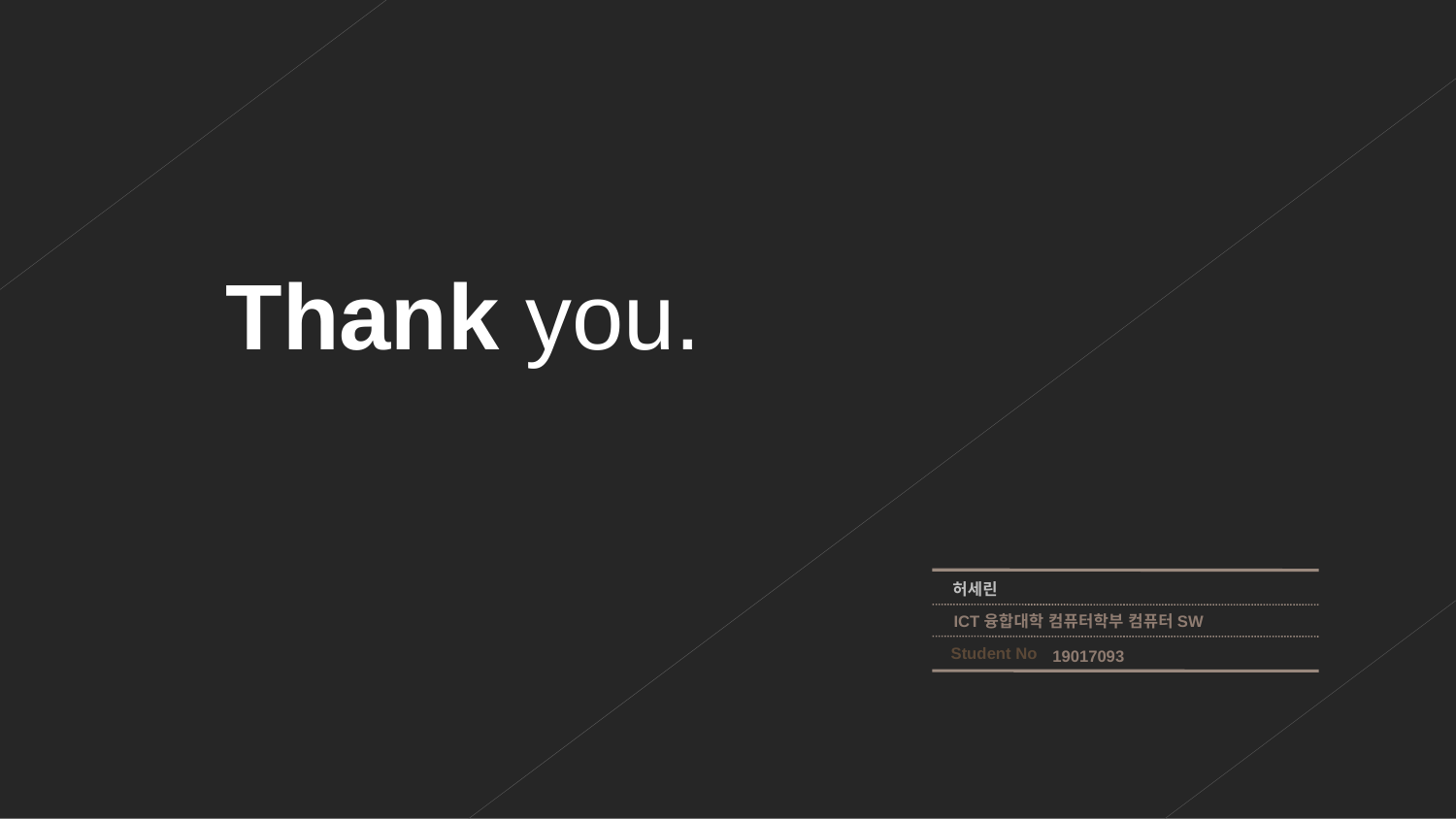

Thank you.
허세린
ICT융합대학 컴퓨터학부 컴퓨터SW
Student No
19017093